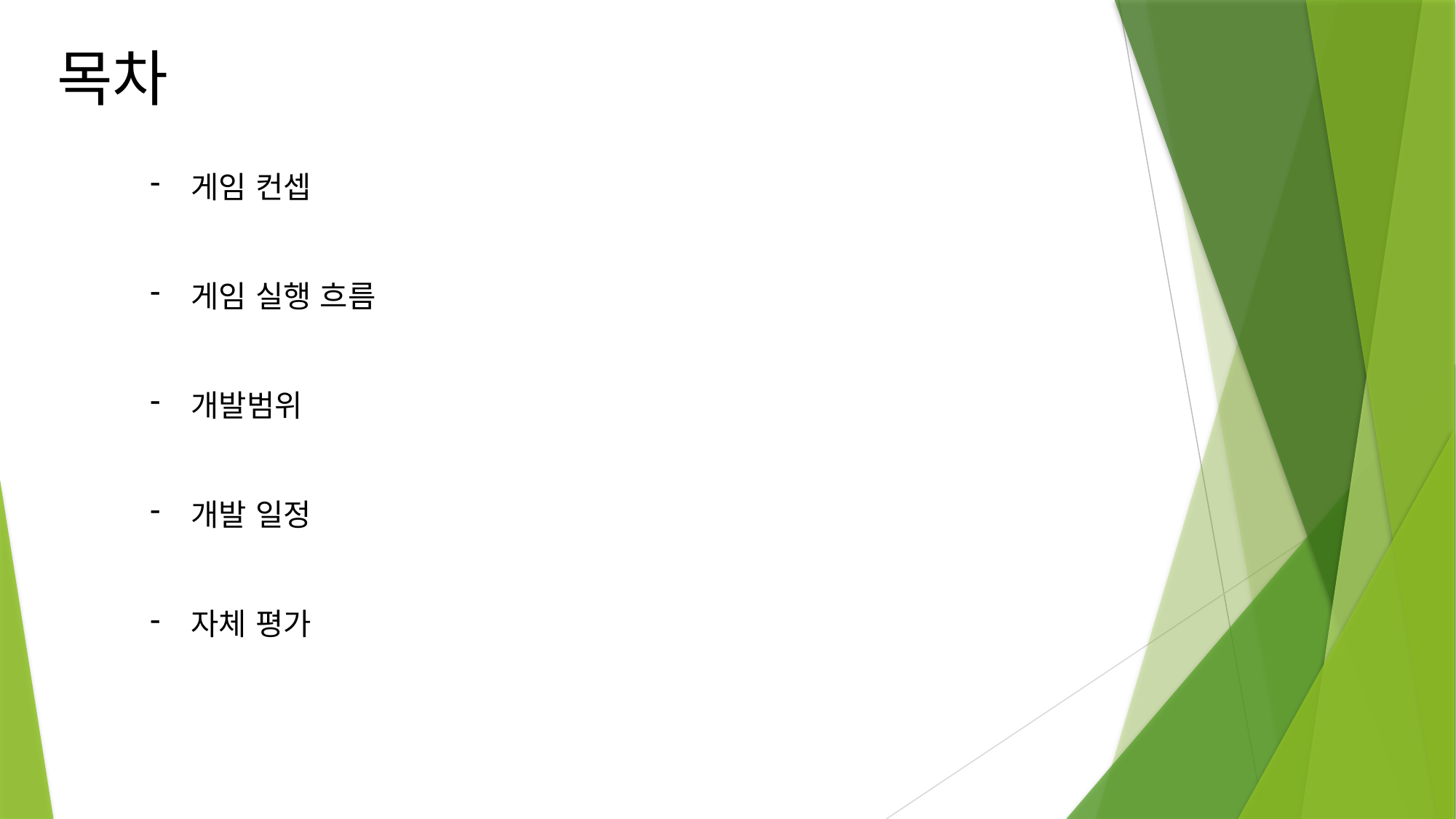

목차
게임 컨셉

게임 실행 흐름

개발범위

개발 일정

자체 평가